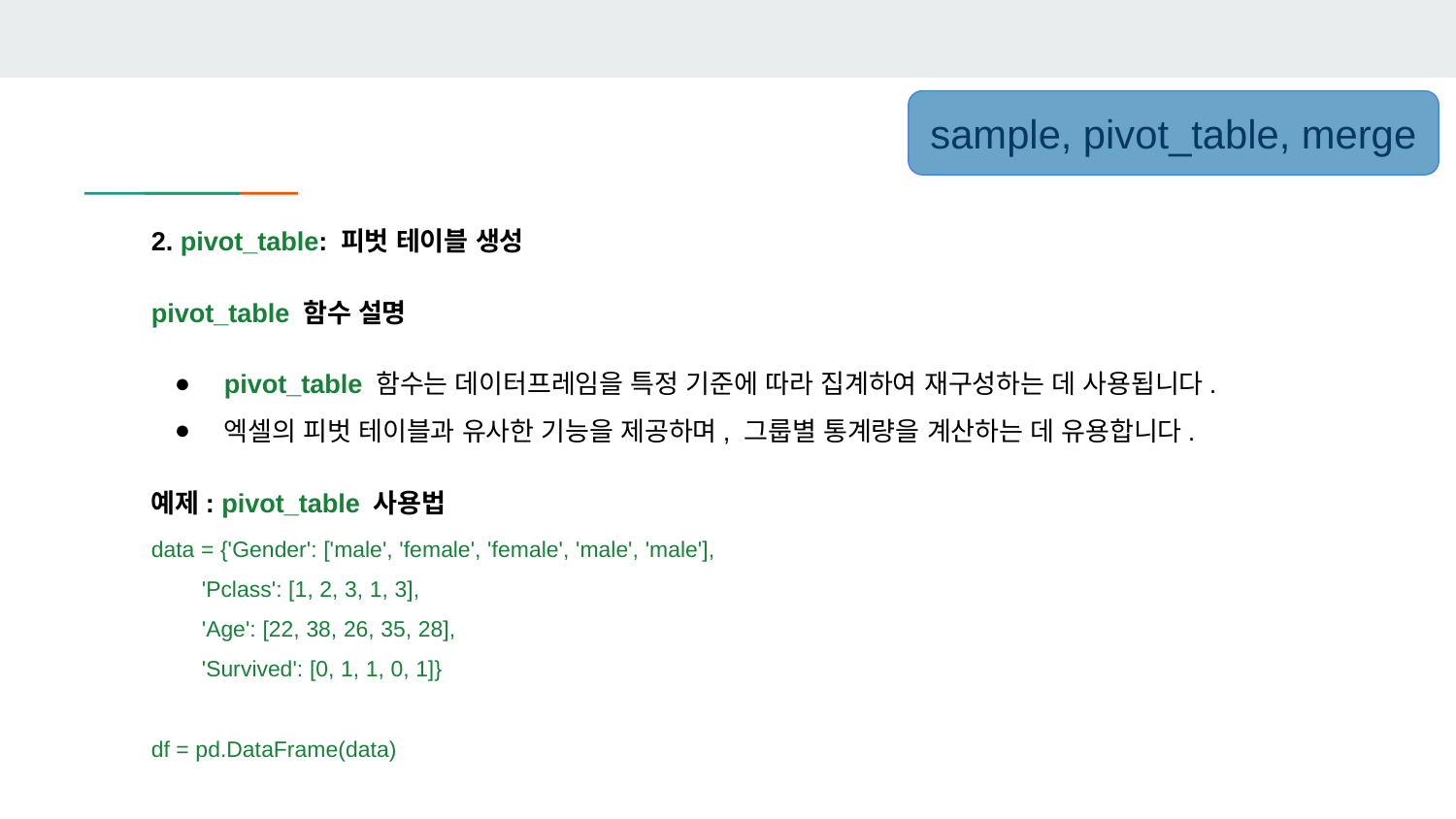

sample, pivot_table, merge
2. pivot_table: 피벗 테이블 생성
pivot_table 함수 설명
pivot_table 함수는 데이터프레임을 특정 기준에 따라 집계하여 재구성하는 데 사용됩니다.
엑셀의 피벗 테이블과 유사한 기능을 제공하며, 그룹별 통계량을 계산하는 데 유용합니다.
예제: pivot_table 사용법
data = {'Gender': ['male', 'female', 'female', 'male', 'male'],
        'Pclass': [1, 2, 3, 1, 3],
        'Age': [22, 38, 26, 35, 28],
        'Survived': [0, 1, 1, 0, 1]}

df = pd.DataFrame(data)